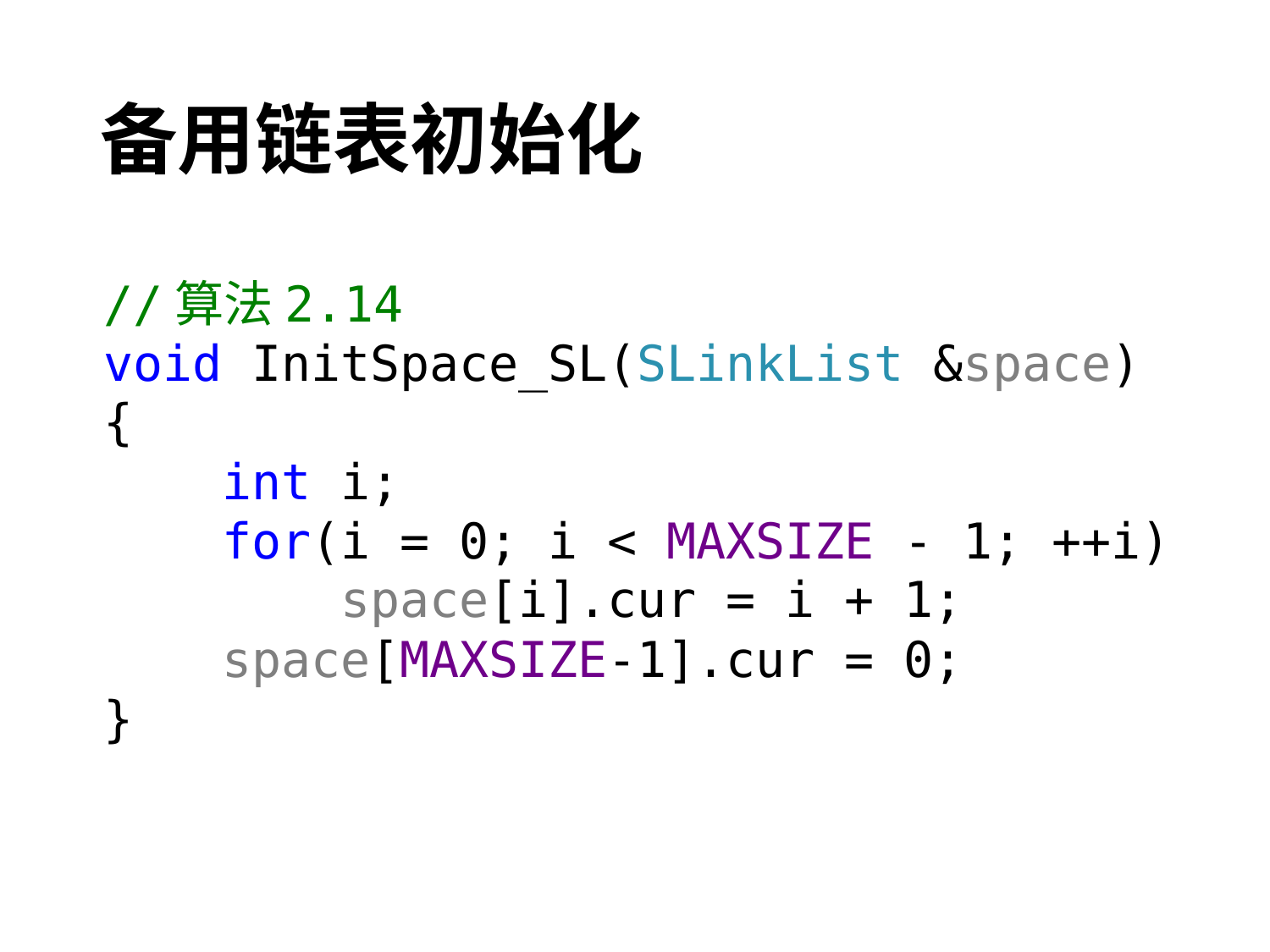

# 备用链表初始化
//算法2.14
void InitSpace_SL(SLinkList &space)
{
    int i;
    for(i = 0; i < MAXSIZE - 1; ++i)
        space[i].cur = i + 1;
    space[MAXSIZE-1].cur = 0;
}